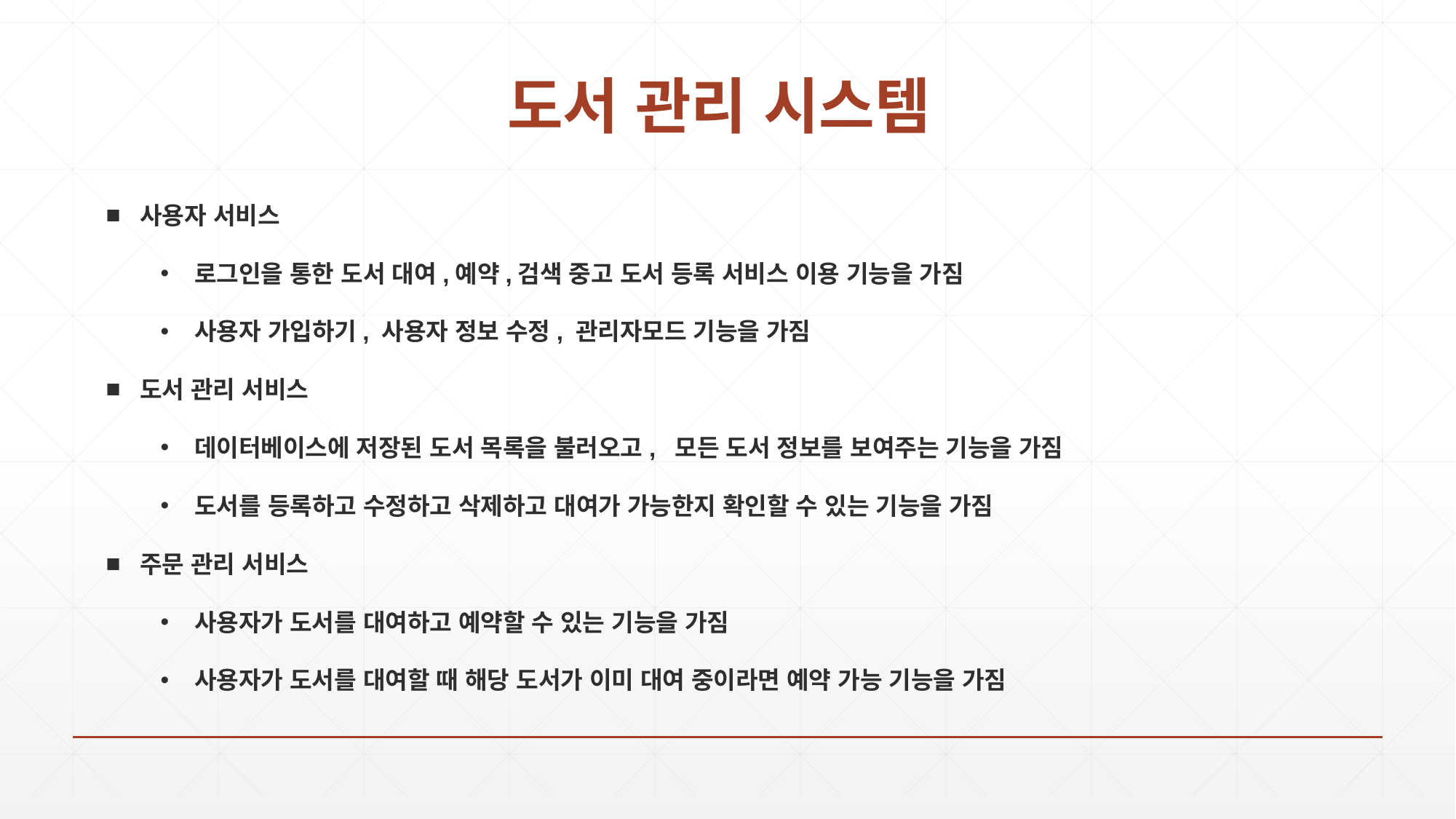

# 도서 관리 시스템
사용자 서비스
로그인을 통한 도서 대여,예약,검색 중고 도서 등록 서비스 이용 기능을 가짐
사용자 가입하기, 사용자 정보 수정, 관리자모드 기능을 가짐
도서 관리 서비스
데이터베이스에 저장된 도서 목록을 불러오고,  모든 도서 정보를 보여주는 기능을 가짐
도서를 등록하고 수정하고 삭제하고 대여가 가능한지 확인할 수 있는 기능을 가짐
주문 관리 서비스
사용자가 도서를 대여하고 예약할 수 있는 기능을 가짐
사용자가 도서를 대여할 때 해당 도서가 이미 대여 중이라면 예약 가능 기능을 가짐